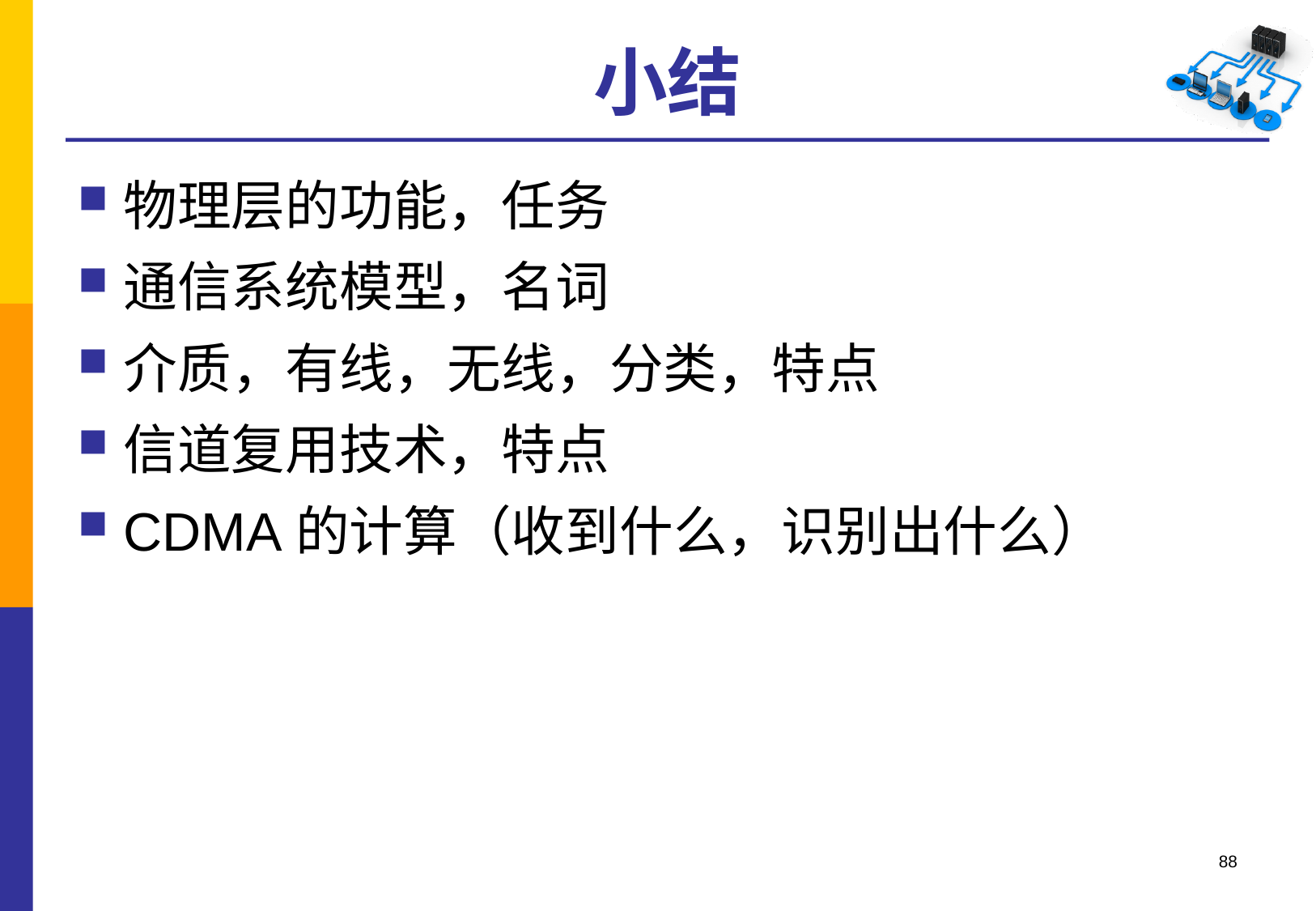

# 小结
物理层的功能，任务
通信系统模型，名词
介质，有线，无线，分类，特点
信道复用技术，特点
CDMA的计算（收到什么，识别出什么）

88